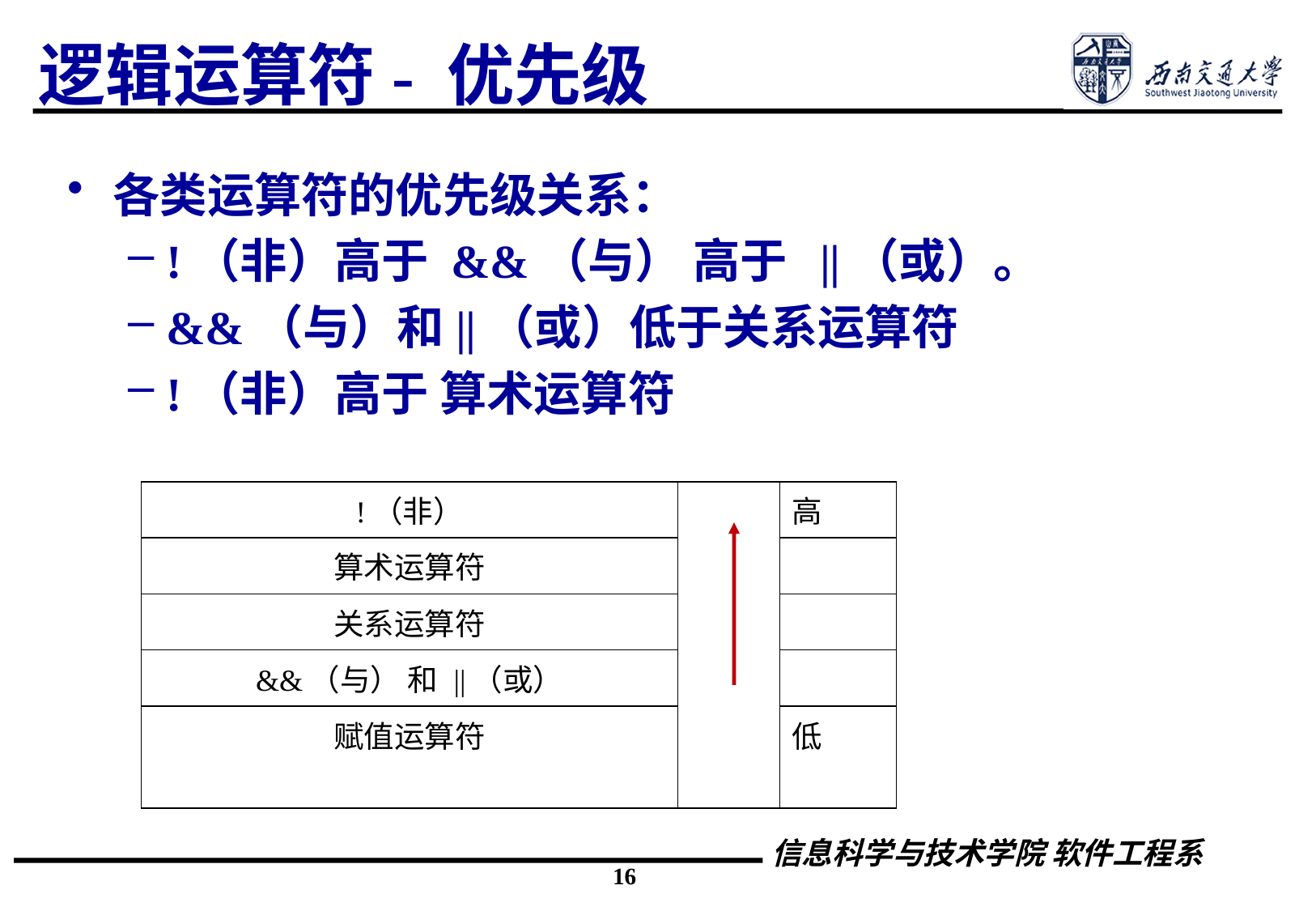

# 逻辑运算符- 优先级
各类运算符的优先级关系：
!（非）高于 &&（与） 高于  ||（或）。
&&（与）和||（或）低于关系运算符
!（非）高于 算术运算符

| !（非） |  | 高 |
| --- | --- | --- |
| 算术运算符 |  |  |
| 关系运算符 |  |  |
| &&（与） 和 ||（或） |  |  |
| 赋值运算符 |  | 低 |

16